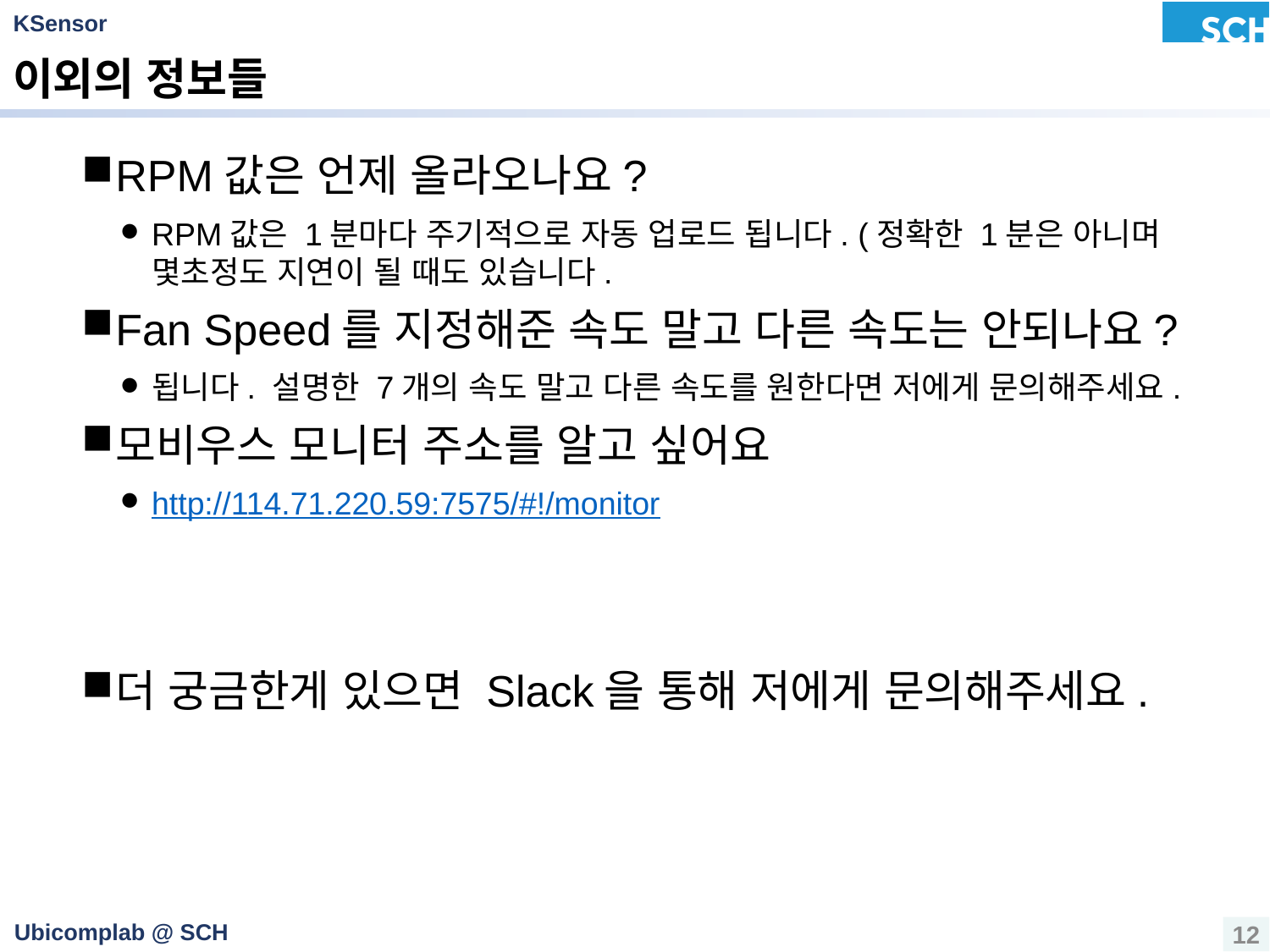

# 이외의 정보들
RPM값은 언제 올라오나요?
RPM값은 1분마다 주기적으로 자동 업로드 됩니다. (정확한 1분은 아니며 몇초정도 지연이 될 때도 있습니다.
Fan Speed를 지정해준 속도 말고 다른 속도는 안되나요?
됩니다. 설명한 7개의 속도 말고 다른 속도를 원한다면 저에게 문의해주세요.
모비우스 모니터 주소를 알고 싶어요
http://114.71.220.59:7575/#!/monitor

더 궁금한게 있으면 Slack을 통해 저에게 문의해주세요.
12